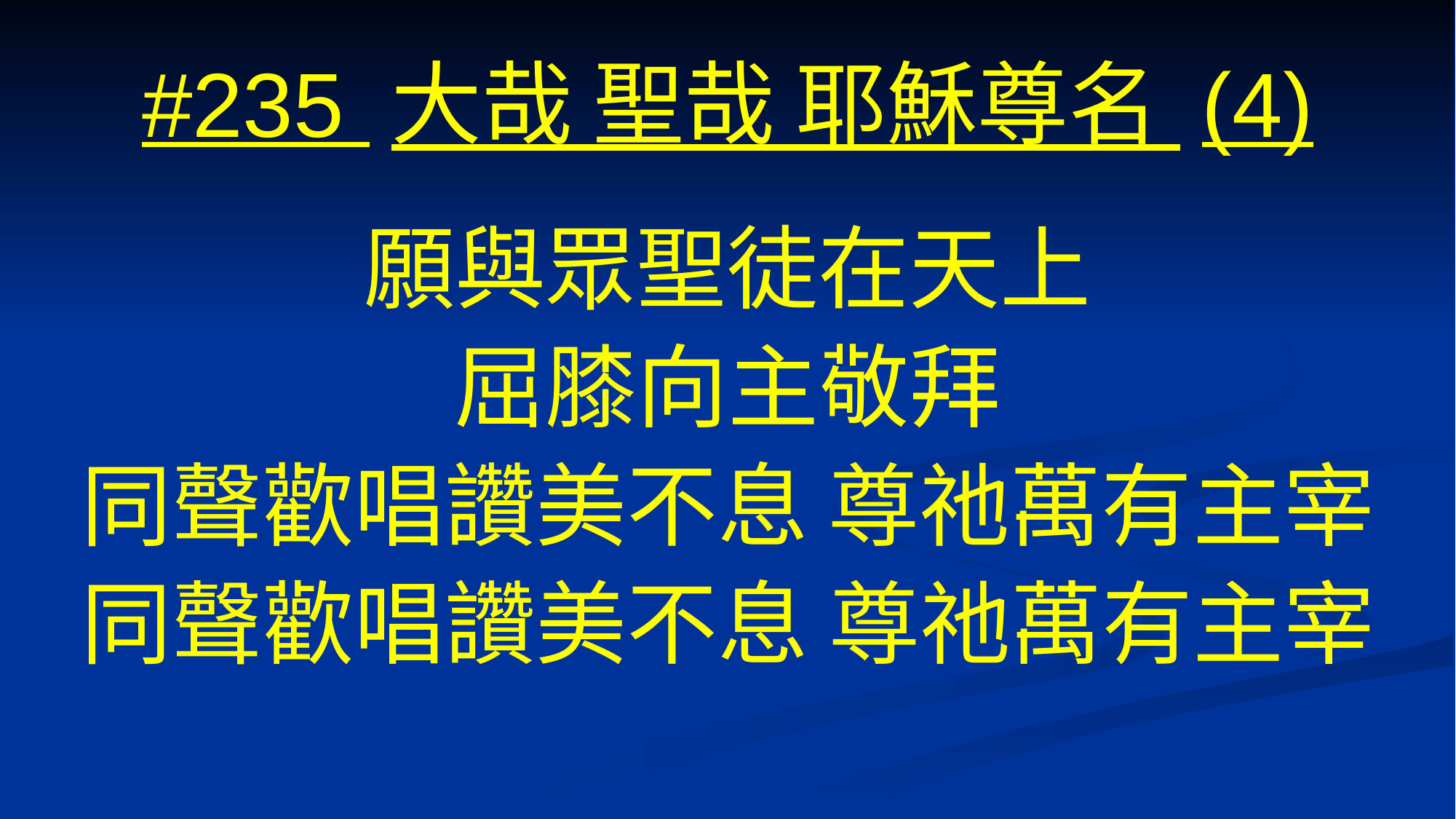

# #235 大哉 聖哉 耶穌尊名 (4)
願與眾聖徒在天上
屈膝向主敬拜
同聲歡唱讚美不息 尊祂萬有主宰
同聲歡唱讚美不息 尊祂萬有主宰